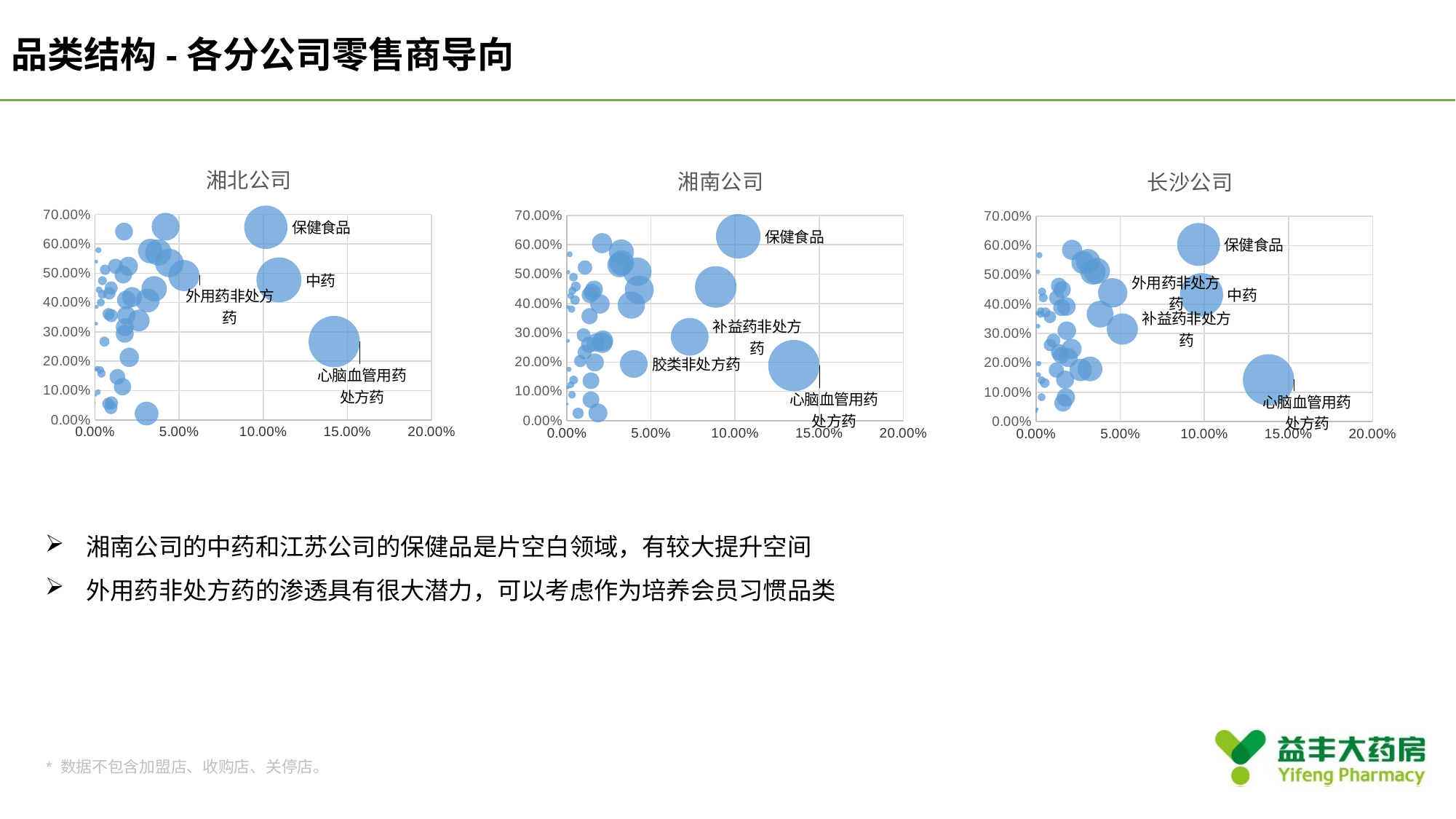

品类结构-各分公司零售商导向

### Chart:

| Category | 湘北公司 |
|---|---|

### Chart:

| Category | 湘南公司 |
|---|---|

### Chart:

| Category | 长沙公司 |
|---|---|
湘南公司的中药和江苏公司的保健品是片空白领域，有较大提升空间
外用药非处方药的渗透具有很大潜力，可以考虑作为培养会员习惯品类
* 数据不包含加盟店、收购店、关停店。